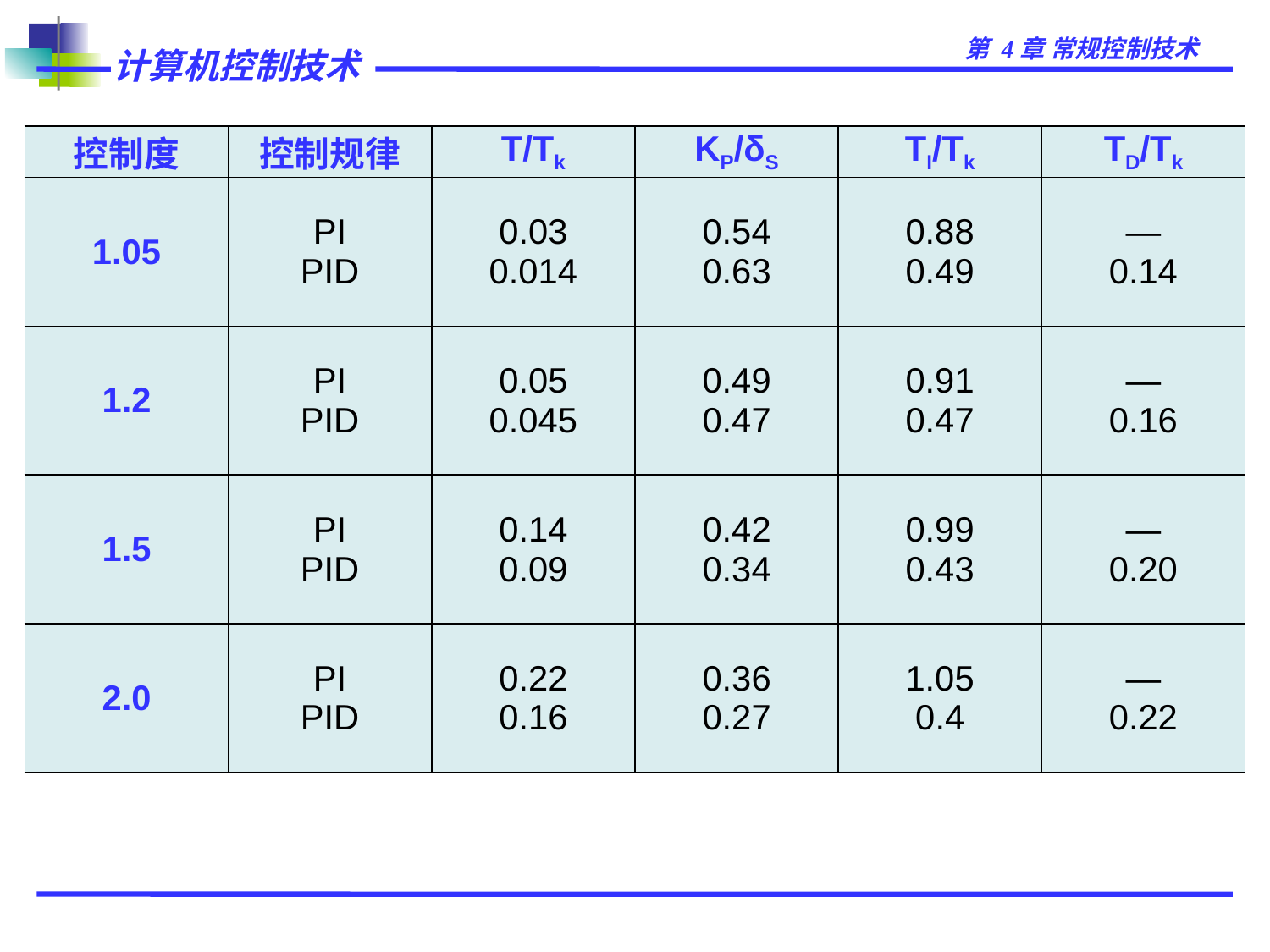

| 控制度 | 控制规律 | T/Tk | KP/δS | TI/Tk | TD/Tk |
| --- | --- | --- | --- | --- | --- |
| 1.05 | PI PID | 0.03 0.014 | 0.54 0.63 | 0.88 0.49 | — 0.14 |
| 1.2 | PI PID | 0.05 0.045 | 0.49 0.47 | 0.91 0.47 | — 0.16 |
| 1.5 | PI PID | 0.14 0.09 | 0.42 0.34 | 0.99 0.43 | — 0.20 |
| 2.0 | PI PID | 0.22 0.16 | 0.36 0.27 | 1.05 0.4 | — 0.22 |